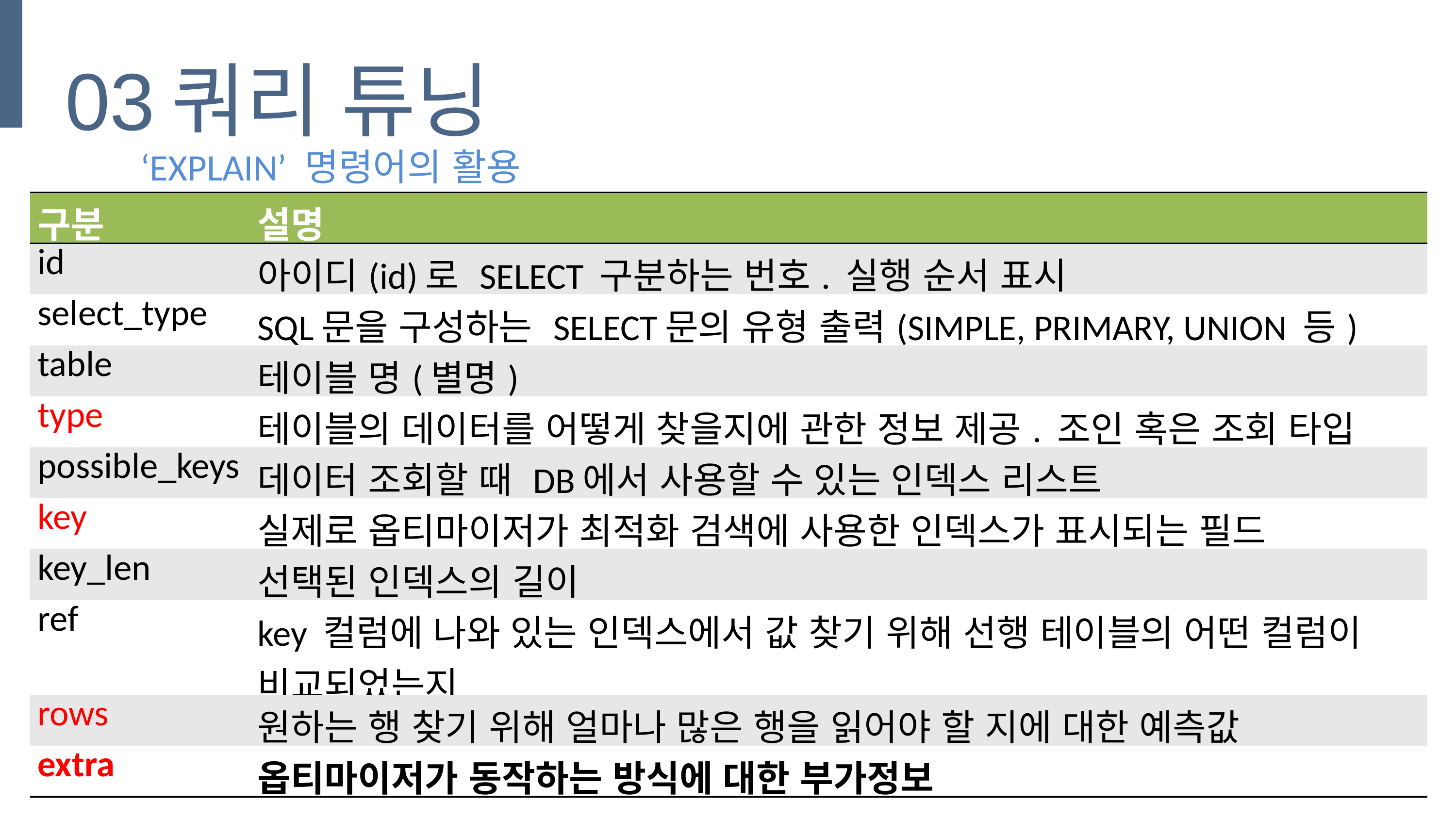

03
쿼리 튜닝
‘EXPLAIN’ 명령어의 활용
| 구분 | 설명 |
| --- | --- |
| id | 아이디(id)로 SELECT 구분하는 번호. 실행 순서 표시 |
| select\_type | SQL문을 구성하는 SELECT문의 유형 출력(SIMPLE, PRIMARY, UNION 등) |
| table | 테이블 명(별명) |
| type | 테이블의 데이터를 어떻게 찾을지에 관한 정보 제공. 조인 혹은 조회 타입 |
| possible\_keys | 데이터 조회할 때 DB에서 사용할 수 있는 인덱스 리스트 |
| key | 실제로 옵티마이저가 최적화 검색에 사용한 인덱스가 표시되는 필드 |
| key\_len | 선택된 인덱스의 길이 |
| ref | key 컬럼에 나와 있는 인덱스에서 값 찾기 위해 선행 테이블의 어떤 컬럼이 비교되었는지 |
| rows | 원하는 행 찾기 위해 얼마나 많은 행을 읽어야 할 지에 대한 예측값 |
| extra | 옵티마이저가 동작하는 방식에 대한 부가정보 |